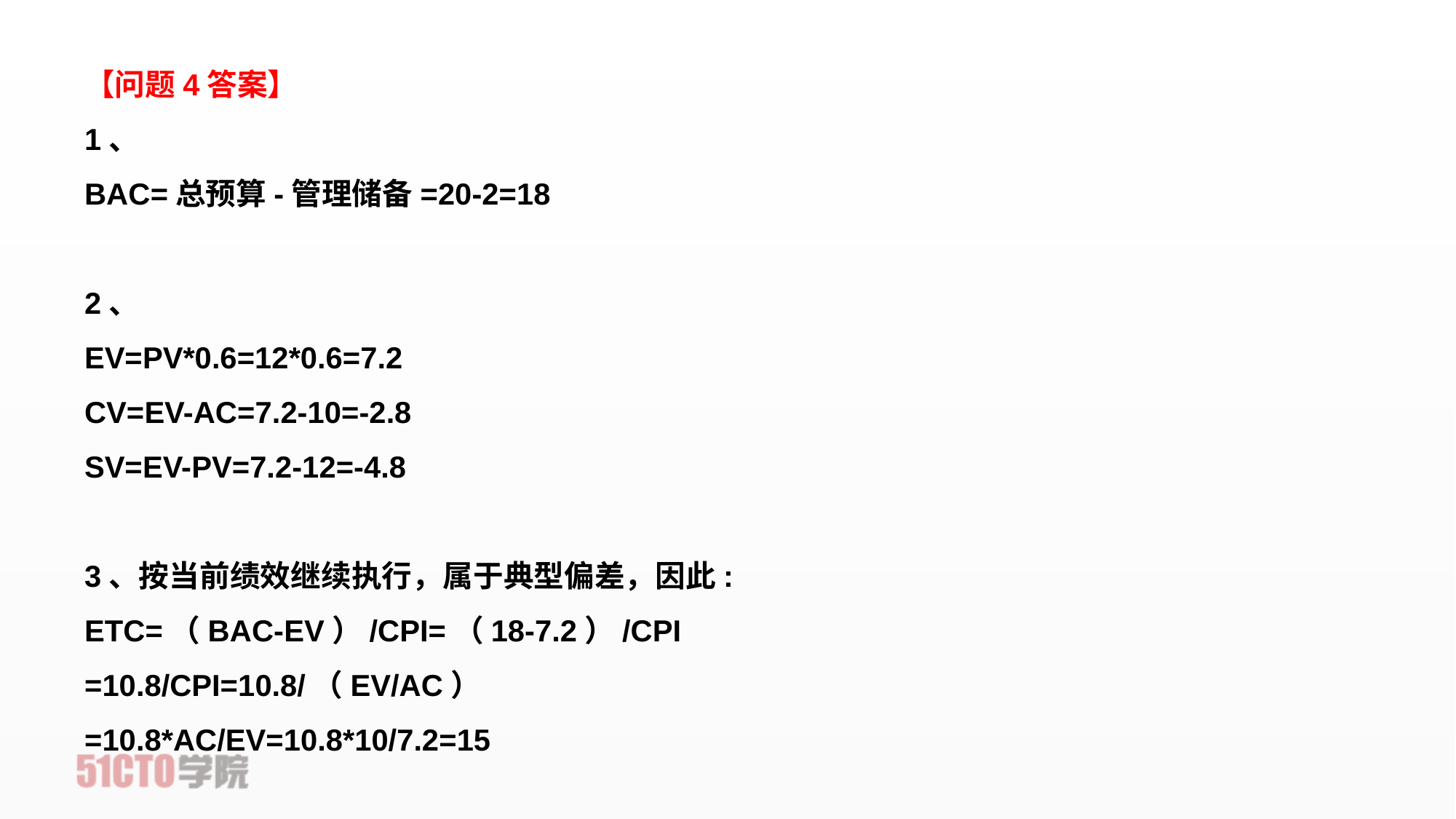

【问题4答案】
1、
BAC=总预算-管理储备=20-2=18

2、
EV=PV*0.6=12*0.6=7.2
CV=EV-AC=7.2-10=-2.8
SV=EV-PV=7.2-12=-4.8

3、按当前绩效继续执行，属于典型偏差，因此:
ETC=（BAC-EV）/CPI=（18-7.2）/CPI
=10.8/CPI=10.8/（EV/AC）
=10.8*AC/EV=10.8*10/7.2=15